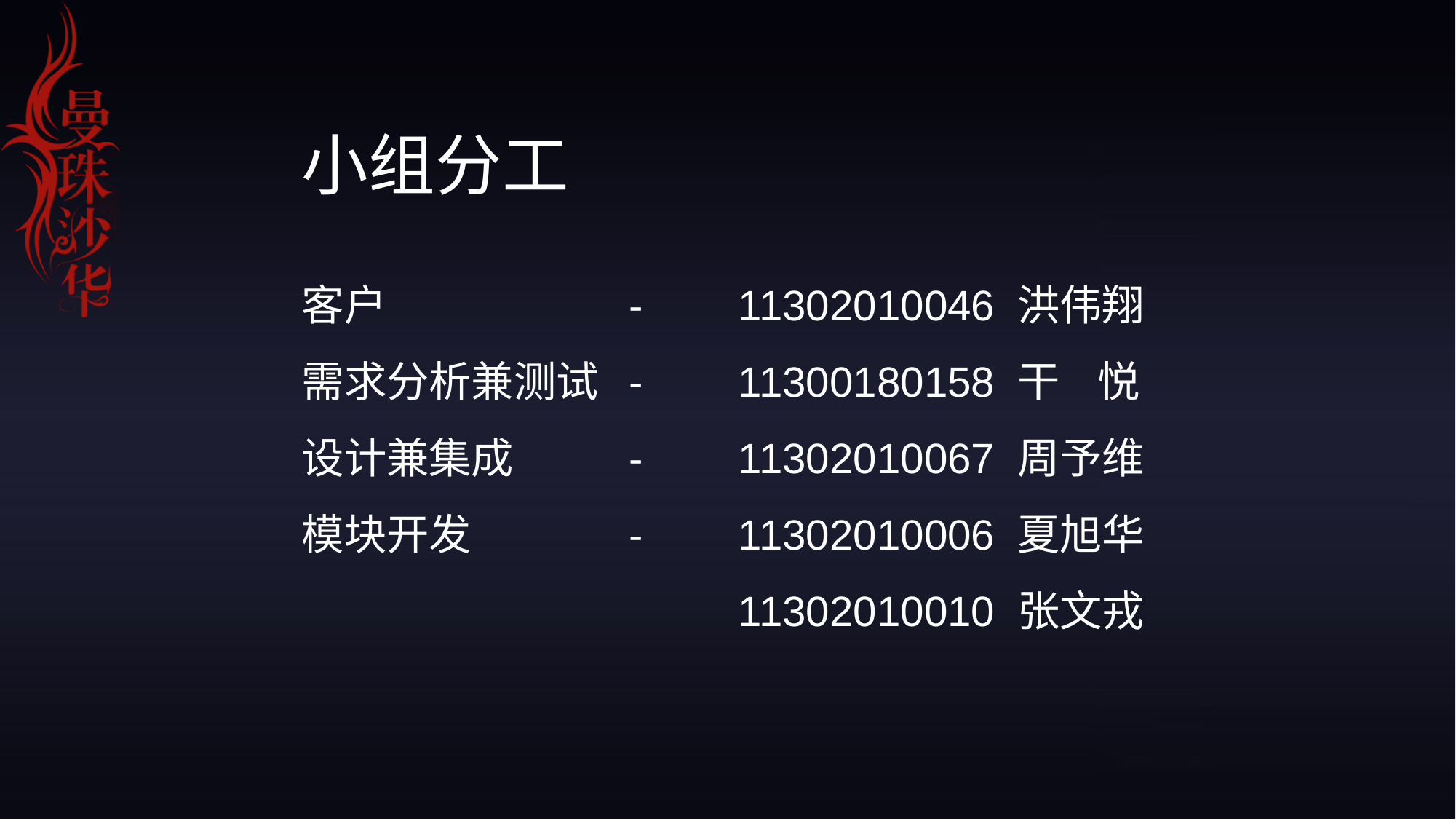

# 小组分工
客户 			- 	11302010046 洪伟翔
需求分析兼测试	-	11300180158 干    悦
设计兼集成		-	11302010067 周予维
模块开发		-	11302010006 夏旭华
				11302010010 张文戎